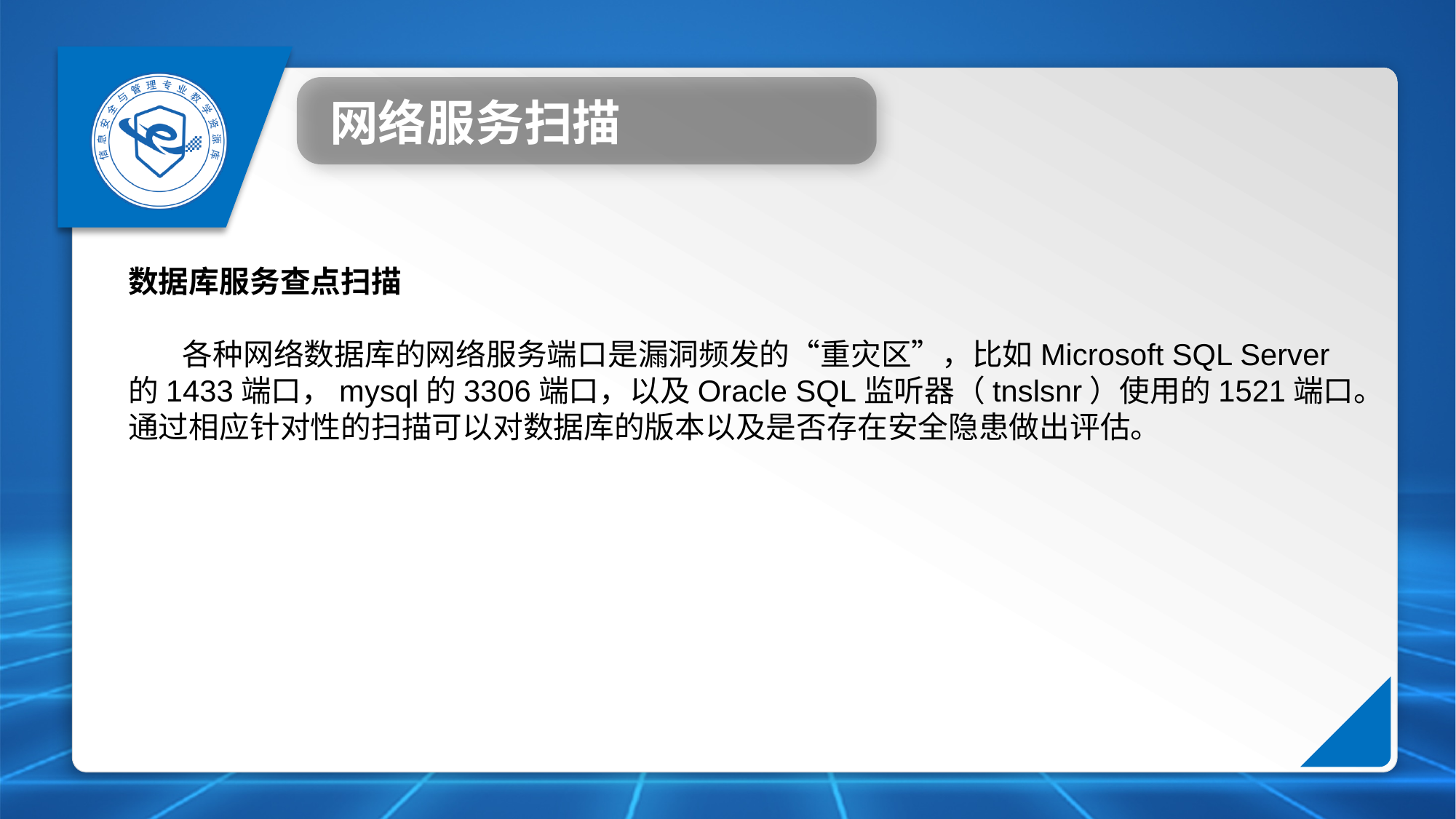

网络服务扫描
数据库服务查点扫描

       各种网络数据库的网络服务端口是漏洞频发的“重灾区”，比如Microsoft SQL Server的1433端口，mysql的3306端口，以及Oracle SQL监听器（tnslsnr）使用的1521端口。通过相应针对性的扫描可以对数据库的版本以及是否存在安全隐患做出评估。